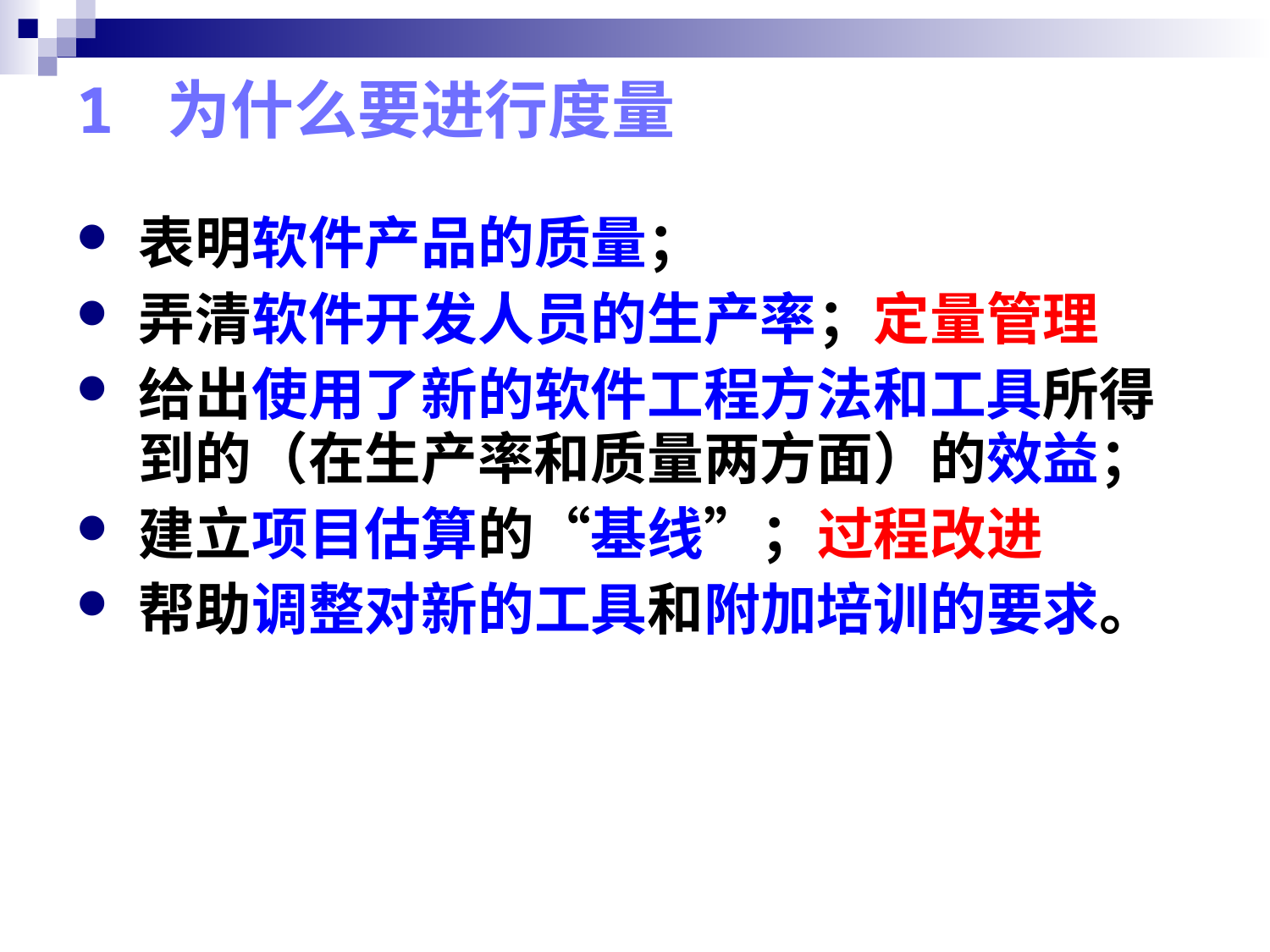

# 1 为什么要进行度量
表明软件产品的质量；
弄清软件开发人员的生产率；定量管理
给出使用了新的软件工程方法和工具所得到的（在生产率和质量两方面）的效益；
建立项目估算的“基线”；过程改进
帮助调整对新的工具和附加培训的要求。

4